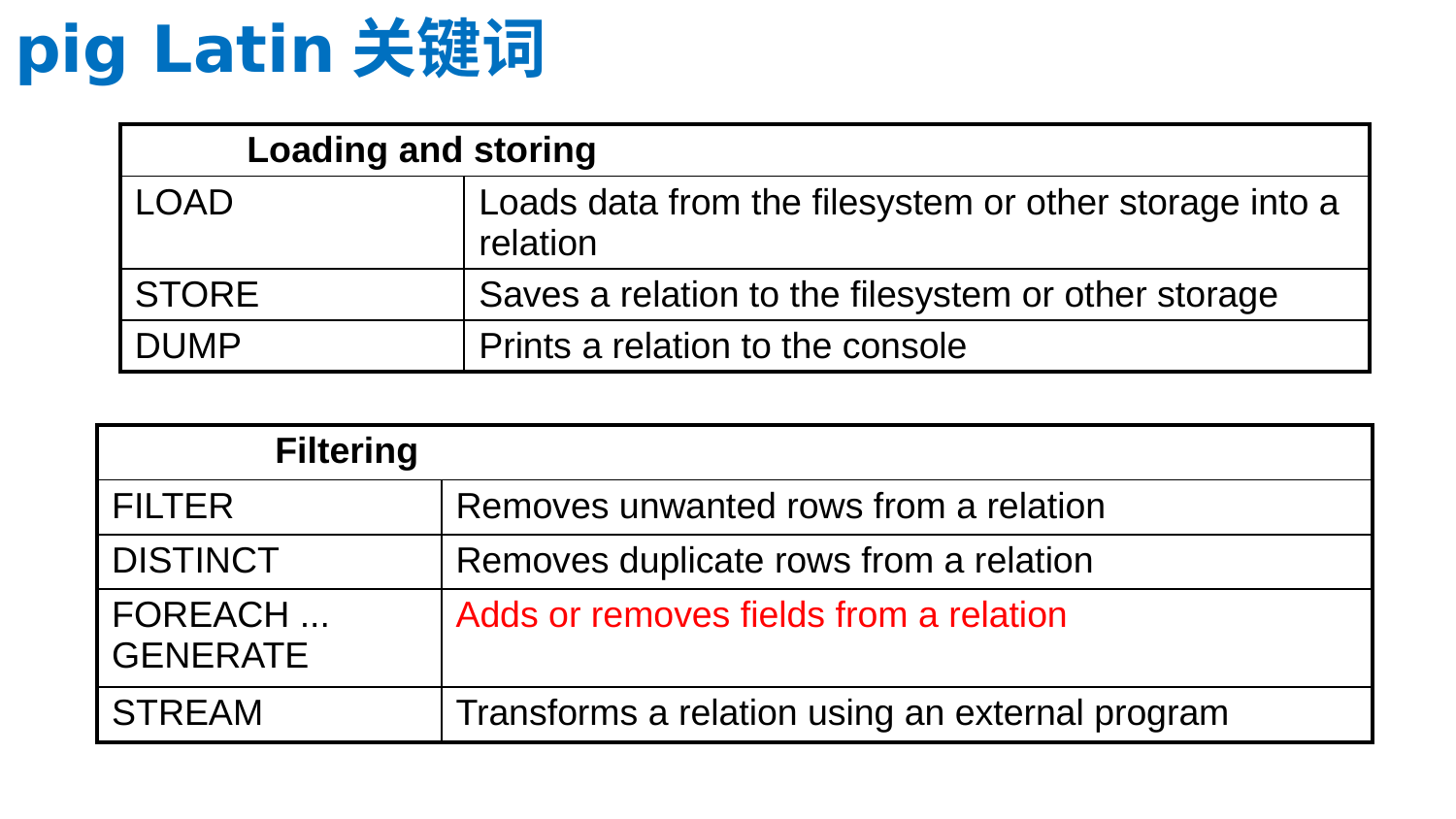

pig Latin关键词
| Loading and storing |  |
| --- | --- |
| LOAD | Loads data from the filesystem or other storage into a relation |
| STORE | Saves a relation to the filesystem or other storage |
| DUMP | Prints a relation to the console |
| Filtering |  |
| --- | --- |
| FILTER | Removes unwanted rows from a relation |
| DISTINCT | Removes duplicate rows from a relation |
| FOREACH ... GENERATE | Adds or removes fields from a relation |
| STREAM | Transforms a relation using an external program |